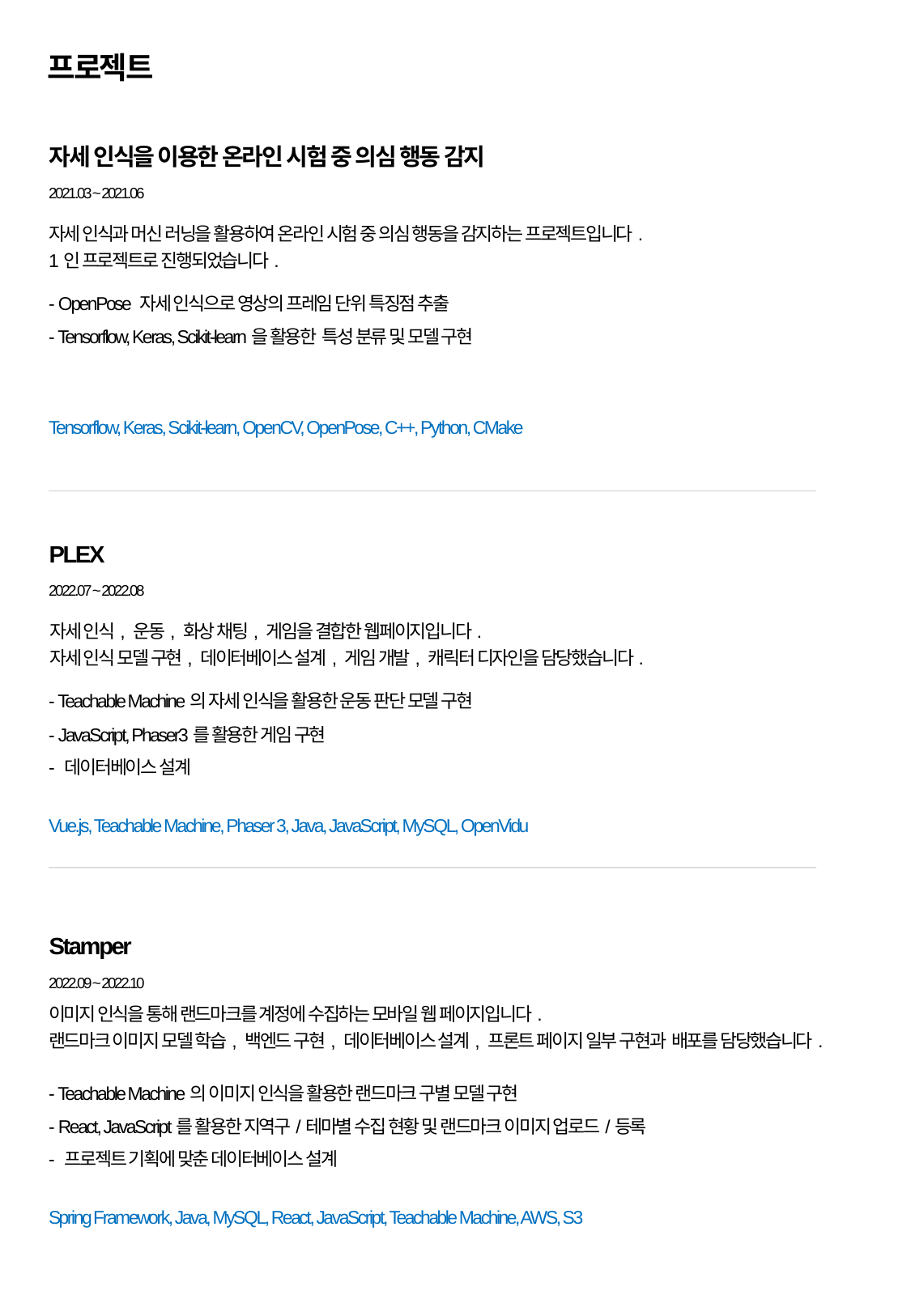

프로젝트
자세 인식을 이용한 온라인 시험 중 의심 행동 감지
2021.03 ~ 2021.06
자세 인식과 머신 러닝을 활용하여 온라인 시험 중 의심 행동을 감지하는 프로젝트입니다.
1인 프로젝트로 진행되었습니다.
- OpenPose 자세 인식으로 영상의 프레임 단위 특징점 추출
- Tensorflow, Keras, Scikit-learn을 활용한  특성 분류 및 모델 구현

Tensorflow, Keras, Scikit-learn, OpenCV, OpenPose, C++, Python, CMake

PLEX
2022.07 ~ 2022.08
자세 인식, 운동, 화상 채팅, 게임을 결합한 웹페이지입니다.
자세 인식 모델 구현, 데이터베이스 설계, 게임 개발, 캐릭터 디자인을 담당했습니다.

- Teachable Machine의 자세 인식을 활용한 운동 판단 모델 구현
- JavaScript, Phaser3를 활용한 게임 구현
- 데이터베이스 설계
Vue.js, Teachable Machine, Phaser 3, Java, JavaScript, MySQL, OpenVidu

Stamper
2022.09 ~ 2022.10
이미지 인식을 통해 랜드마크를 계정에 수집하는 모바일 웹 페이지입니다.
랜드마크 이미지 모델 학습, 백엔드 구현, 데이터베이스 설계, 프론트 페이지 일부 구현과  배포를 담당했습니다.
- Teachable Machine의 이미지 인식을 활용한 랜드마크 구별 모델 구현
- React, JavaScript를 활용한 지역구/테마별 수집 현황 및 랜드마크 이미지 업로드/등록
- 프로젝트 기획에 맞춘 데이터베이스 설계
Spring Framework, Java, MySQL, React, JavaScript, Teachable Machine, AWS, S3